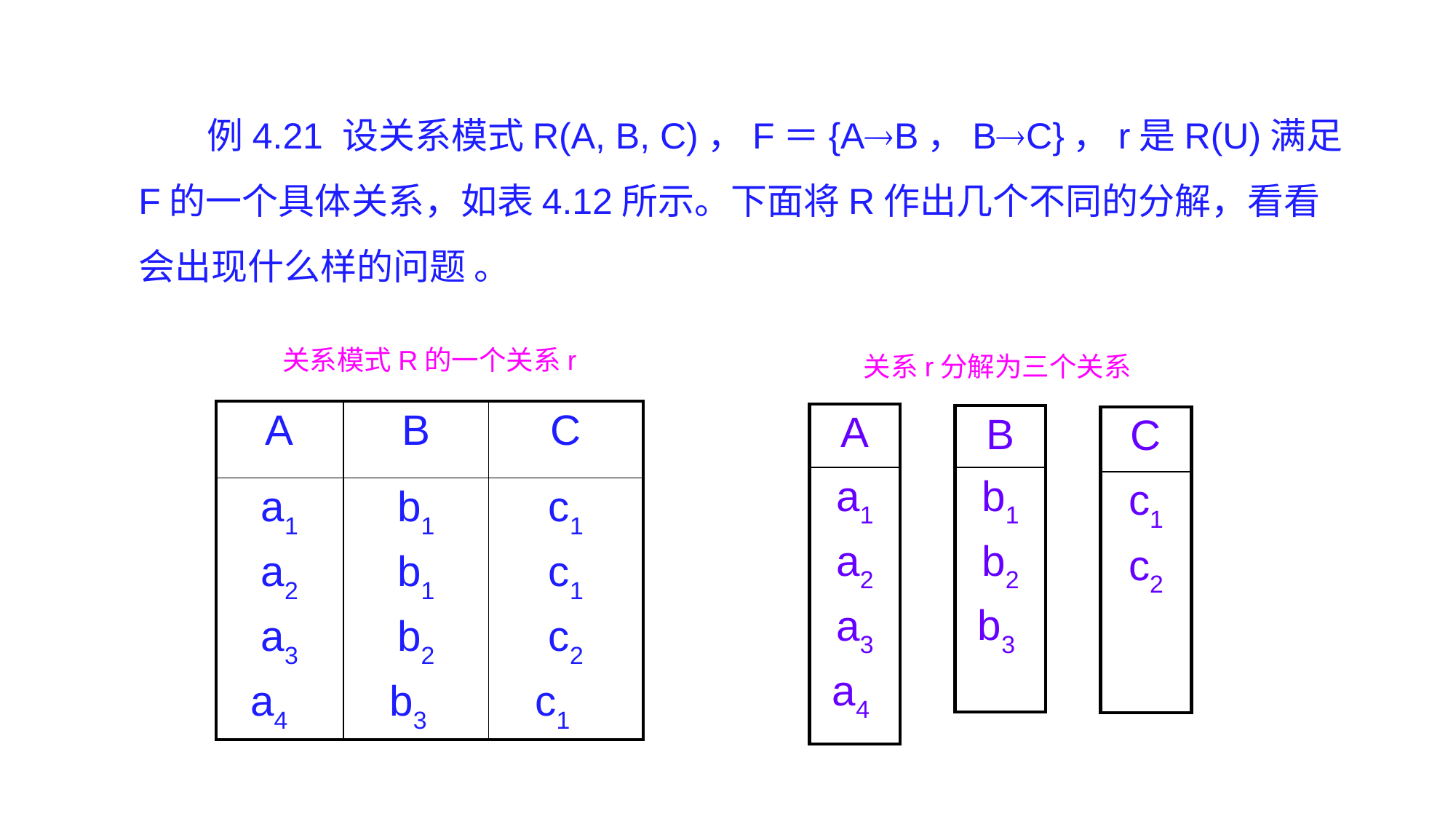

例4.21 设关系模式R(A, B, C)，F＝{A→B，B→C}，r是R(U)满足F的一个具体关系，如表4.12所示。下面将R作出几个不同的分解，看看会出现什么样的问题 。
关系模式R的一个关系r
关系r分解为三个关系
| A | B | C |
| --- | --- | --- |
| a1 a2 a3 a4 | b1 b1 b2 b3 | c1 c1 c2 c1 |
| A |
| --- |
| a1 a2 a3 a4 |
| B |
| --- |
| b1 b2 b3 |
| C |
| --- |
| c1 c2 |